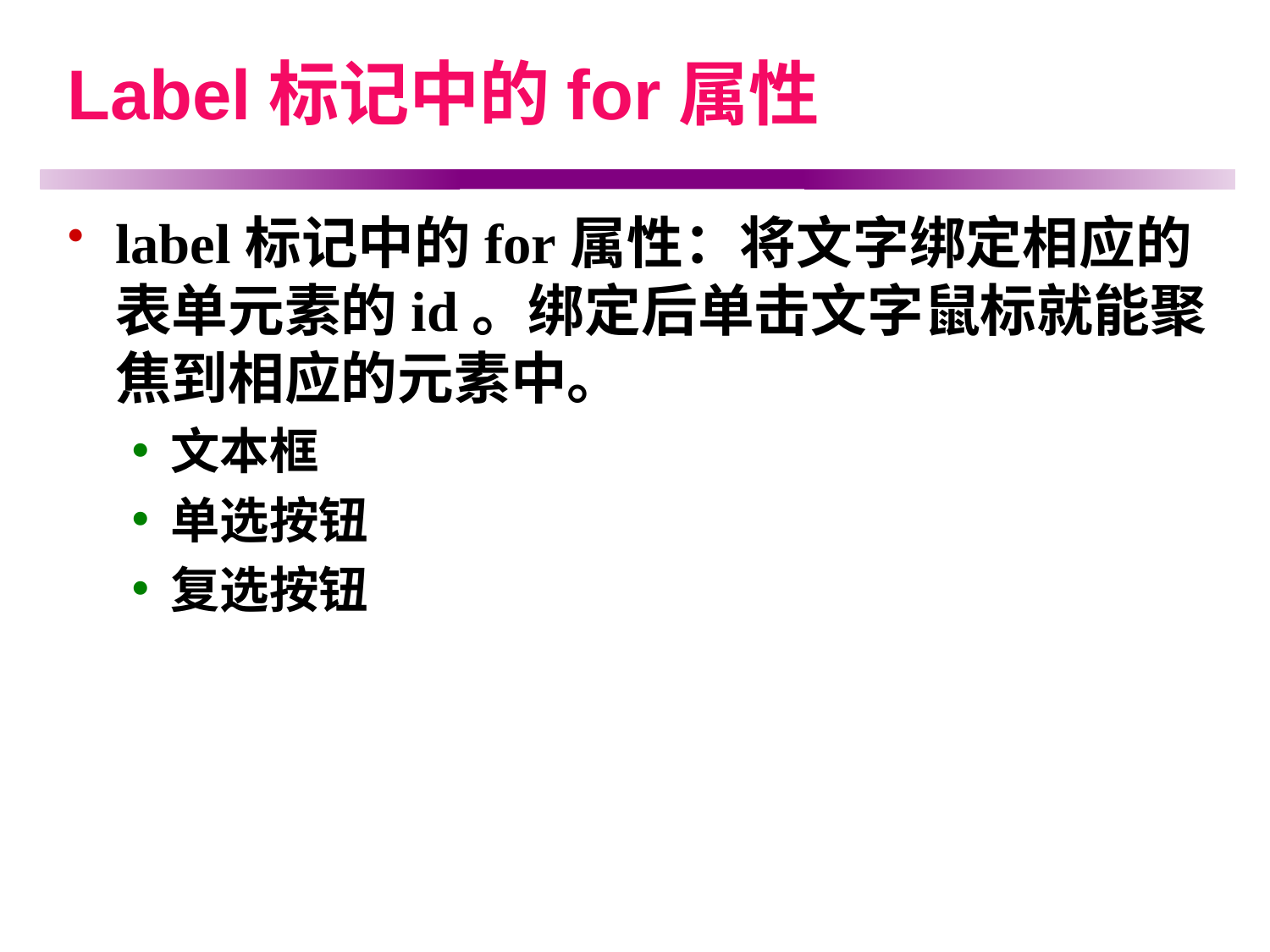

# Label标记中的for属性
label标记中的for属性：将文字绑定相应的表单元素的id。绑定后单击文字鼠标就能聚焦到相应的元素中。
文本框
单选按钮
复选按钮